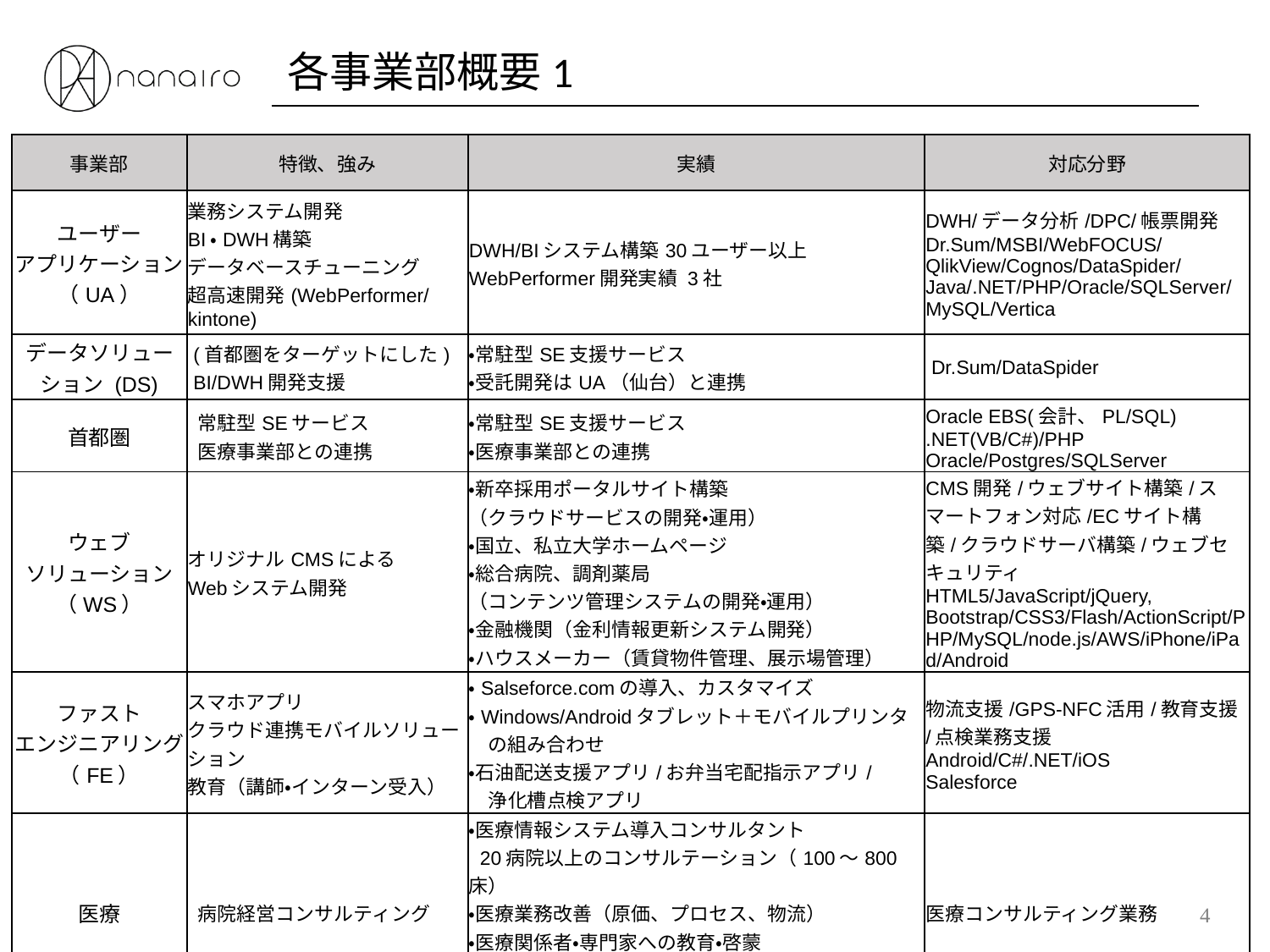

# 各事業部概要1
| 事業部 | 特徴、強み | 実績 | 対応分野 |
| --- | --- | --- | --- |
| ユーザー アプリケーション （UA） | 業務システム開発 BI・DWH構築 データベースチューニング 超高速開発(WebPerformer/kintone) | DWH/BIシステム構築30ユーザー以上 WebPerformer開発実績 3社 | DWH/データ分析/DPC/帳票開発 Dr.Sum/MSBI/WebFOCUS/QlikView/Cognos/DataSpider/Java/.NET/PHP/Oracle/SQLServer/MySQL/Vertica |
| データソリューション (DS) | (首都圏をターゲットにした) BI/DWH開発支援 | ・常駐型SE支援サービス ・受託開発はUA（仙台）と連携 | Dr.Sum/DataSpider |
| 首都圏 | 常駐型SEサービス 医療事業部との連携 | ・常駐型SE支援サービス ・医療事業部との連携 | Oracle EBS(会計、PL/SQL) .NET(VB/C#)/PHP Oracle/Postgres/SQLServer |
| ウェブ ソリューション （WS） | オリジナルCMSによる Webシステム開発 | ・新卒採用ポータルサイト構築 （クラウドサービスの開発・運用） ・国立、私立大学ホームページ ・総合病院、調剤薬局 （コンテンツ管理システムの開発・運用） ・金融機関（金利情報更新システム開発） ・ハウスメーカー（賃貸物件管理、展示場管理） | CMS開発/ウェブサイト構築/スマートフォン対応/ECサイト構築/クラウドサーバ構築/ウェブセキュリティ HTML5/JavaScript/jQuery, Bootstrap/CSS3/Flash/ActionScript/PHP/MySQL/node.js/AWS/iPhone/iPad/Android |
| ファスト エンジニアリング （FE） | スマホアプリ クラウド連携モバイルソリューション 教育（講師・インターン受入） | ・Salseforce.comの導入、カスタマイズ ・Windows/Androidタブレット＋モバイルプリンタ 　の組み合わせ ・石油配送支援アプリ/お弁当宅配指示アプリ/ 　浄化槽点検アプリ | 物流支援/GPS-NFC活用/教育支援/点検業務支援 Android/C#/.NET/iOS Salesforce |
| 医療 | 病院経営コンサルティング | ・医療情報システム導入コンサルタント 20病院以上のコンサルテーション（100～800床） ・医療業務改善（原価、プロセス、物流） ・医療関係者・専門家への教育・啓蒙 ・地域医療連連携及び街づくりの構想 ・他社の医療専門会社等のアライアンス業務 | 医療コンサルティング業務 |
4